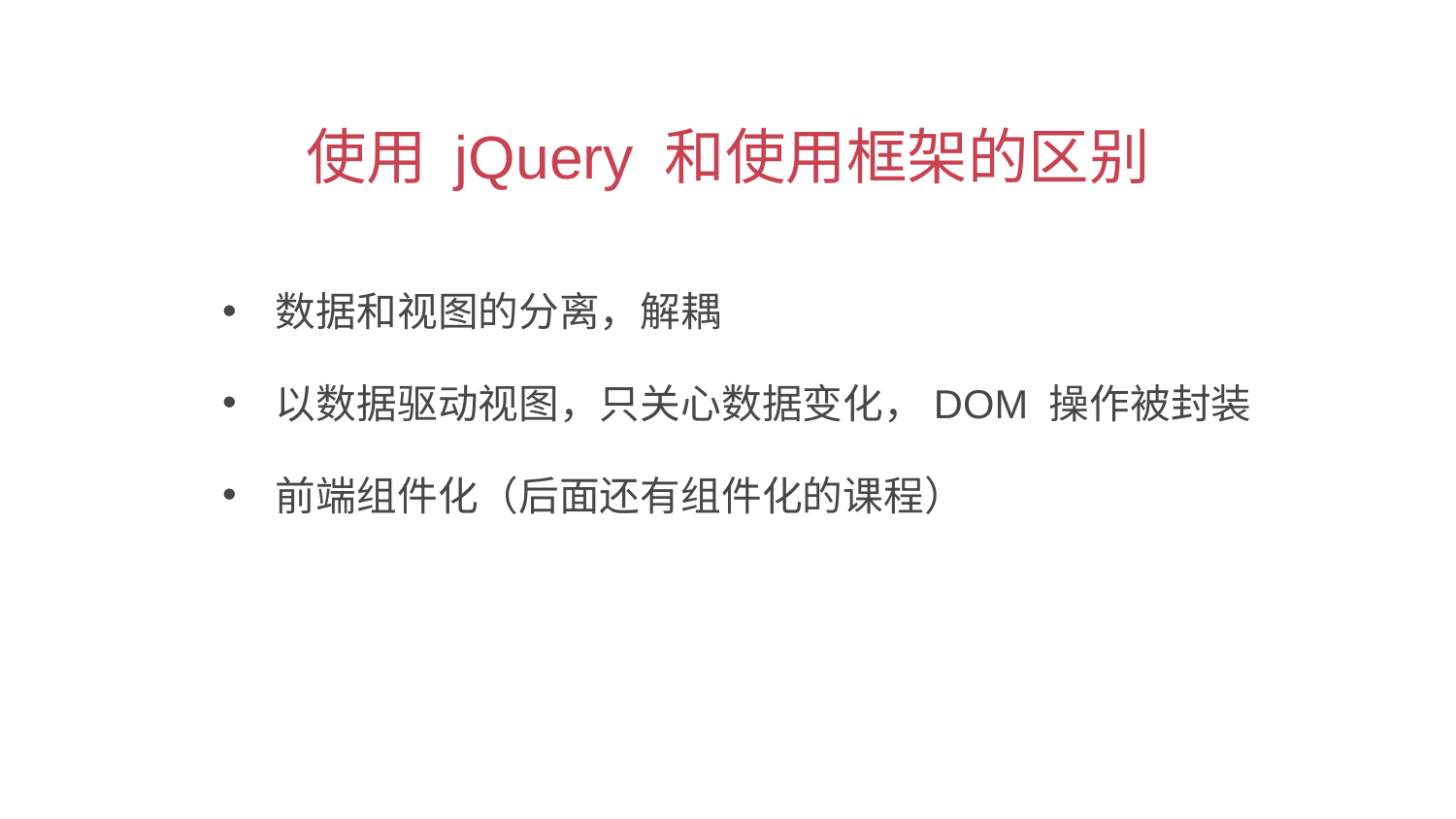

使用 jQuery 和使用框架的区别
 数据和视图的分离，解耦
 以数据驱动视图，只关心数据变化，DOM 操作被封装
 前端组件化（后面还有组件化的课程）